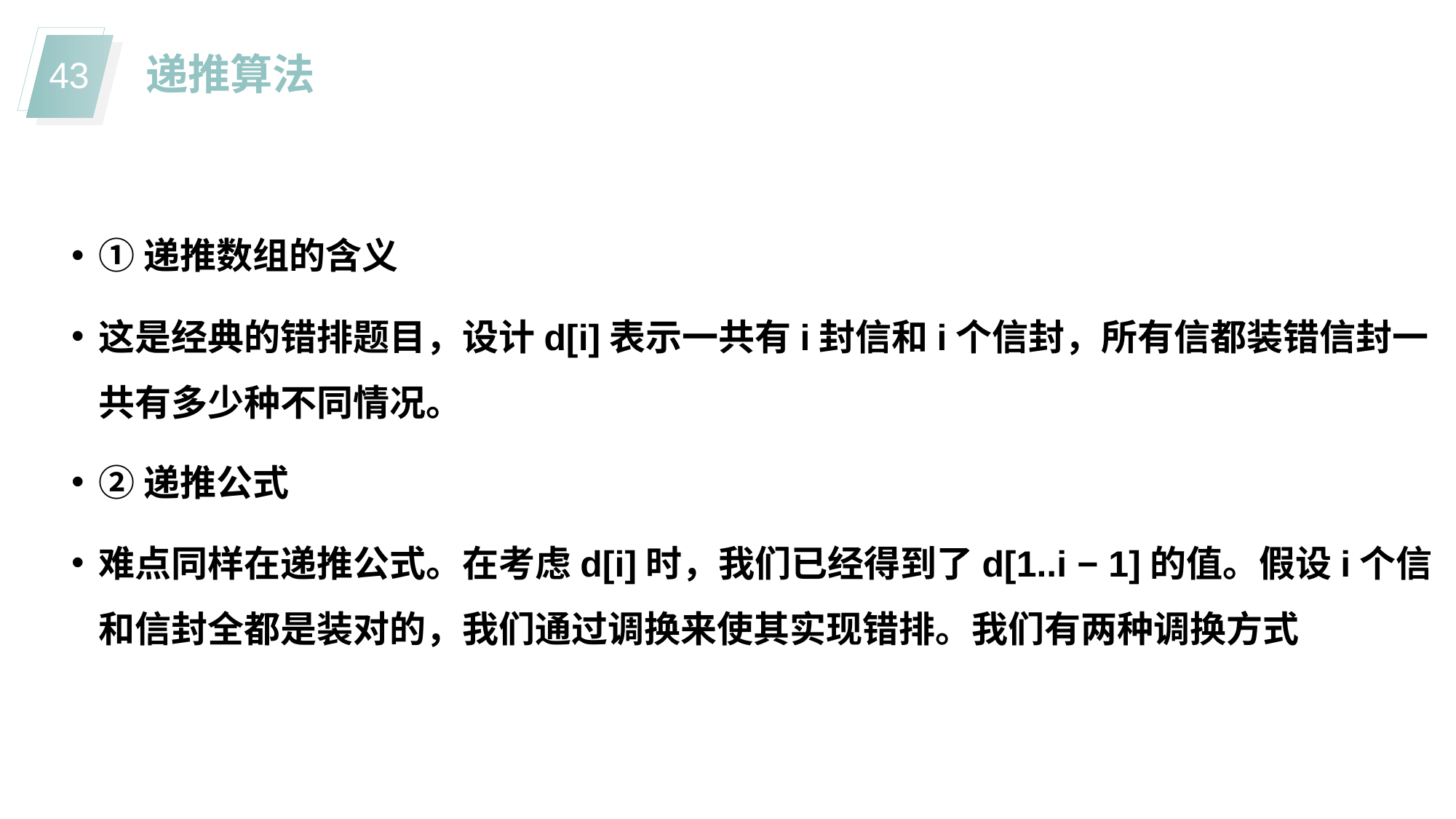

递推算法
①递推数组的含义
这是经典的错排题目，设计d[i]表示一共有i封信和i个信封，所有信都装错信封一共有多少种不同情况。
②递推公式
难点同样在递推公式。在考虑d[i]时，我们已经得到了d[1..i − 1]的值。假设i个信和信封全都是装对的，我们通过调换来使其实现错排。我们有两种调换方式